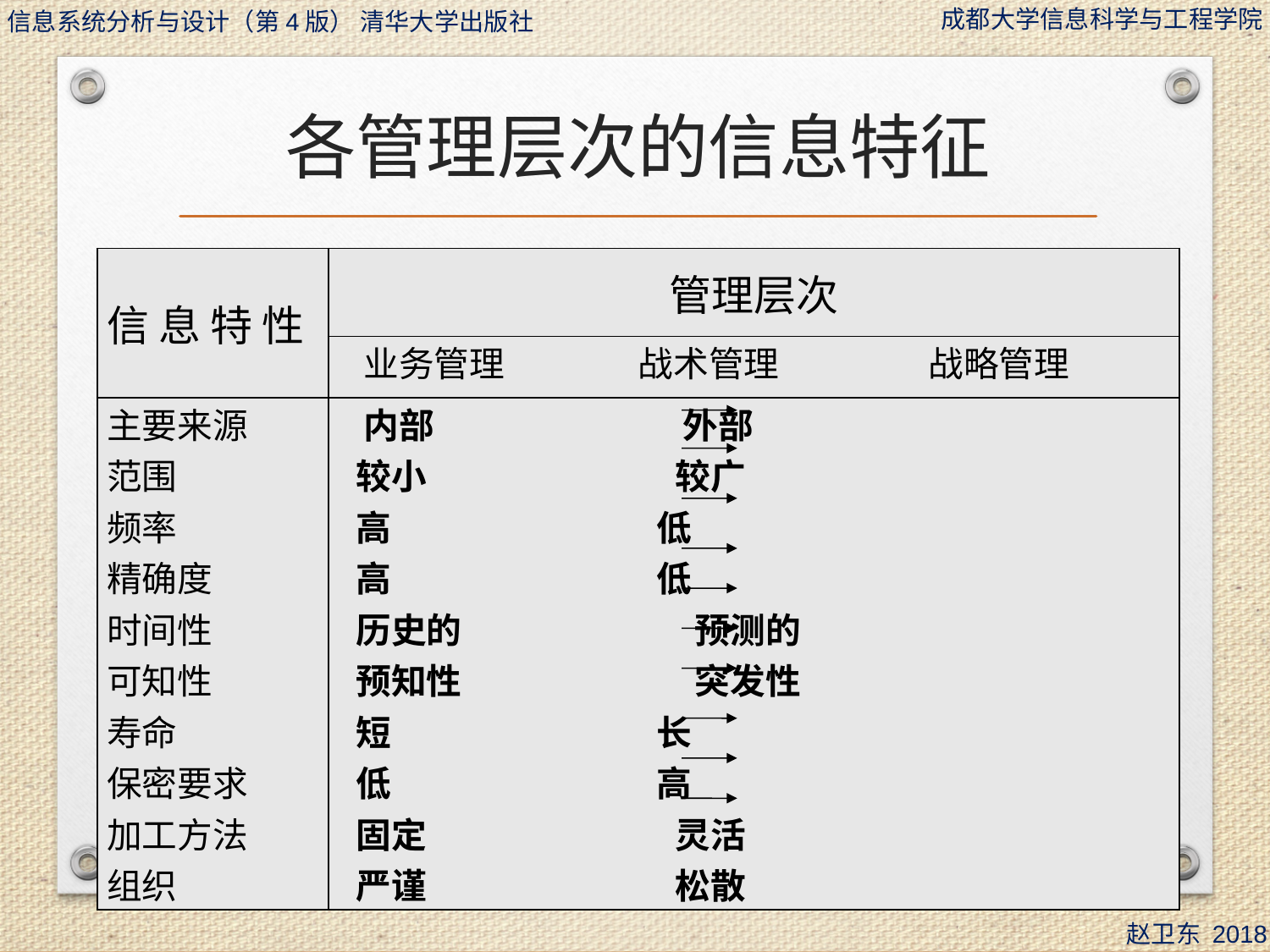

# 各管理层次的信息特征
| 信 息 特 性 | 管理层次 |
| --- | --- |
|  | 业务管理 战术管理 战略管理 |
| 主要来源 范围 频率 精确度 时间性 可知性 寿命 保密要求 加工方法 组织 | 内部 外部 较小 较广 高 低 高 低 历史的 预测的 预知性 突发性 短 长 低 高 固定 灵活 严谨 松散 |